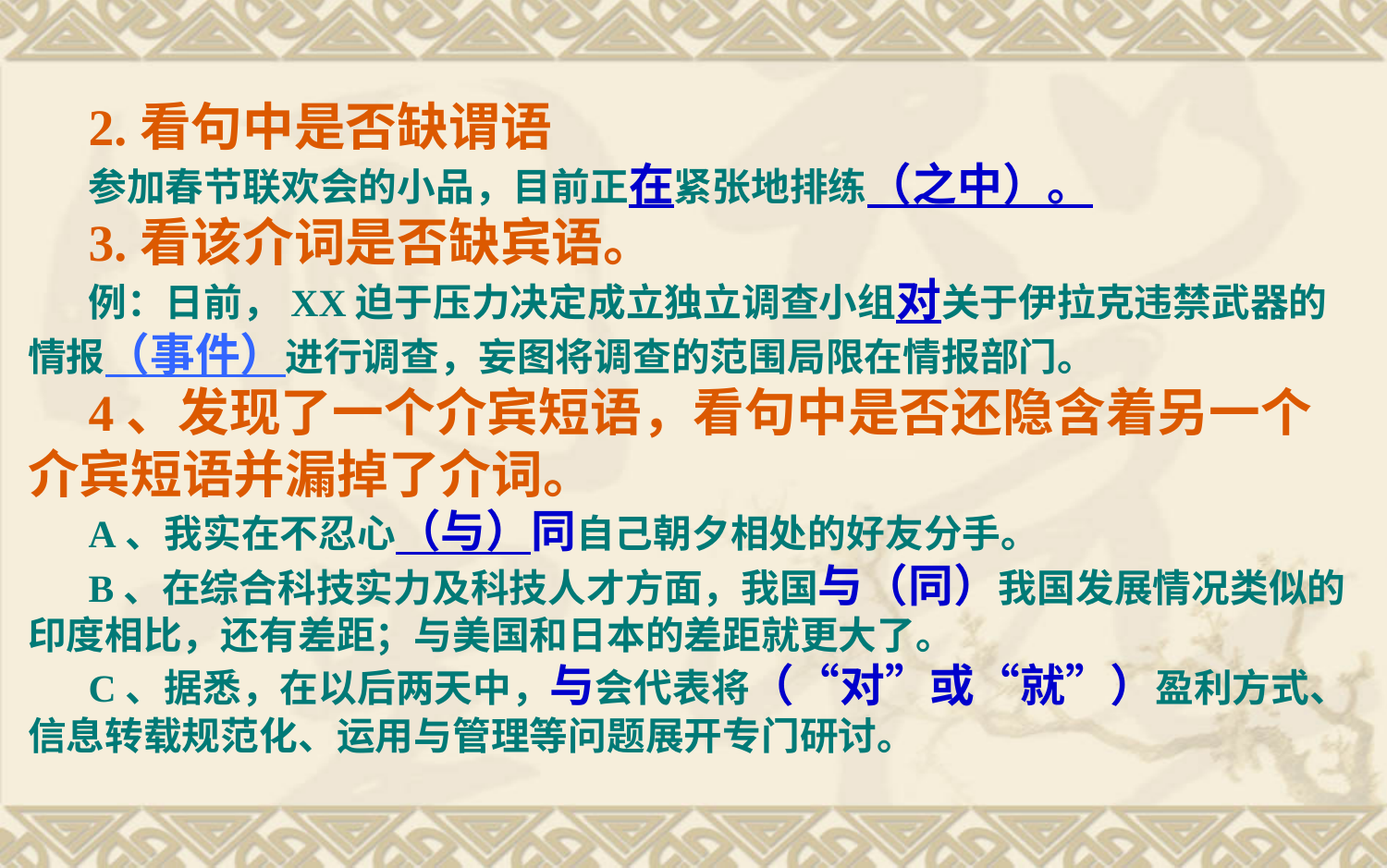

2.看句中是否缺谓语
参加春节联欢会的小品，目前正在紧张地排练（之中）。
3.看该介词是否缺宾语。
例：日前，XX迫于压力决定成立独立调查小组对关于伊拉克违禁武器的情报（事件）进行调查，妄图将调查的范围局限在情报部门。
4、发现了一个介宾短语，看句中是否还隐含着另一个介宾短语并漏掉了介词。
A、我实在不忍心（与）同自己朝夕相处的好友分手。
B、在综合科技实力及科技人才方面，我国与（同）我国发展情况类似的印度相比，还有差距；与美国和日本的差距就更大了。
C、据悉，在以后两天中，与会代表将（“对”或“就”）盈利方式、信息转载规范化、运用与管理等问题展开专门研讨。